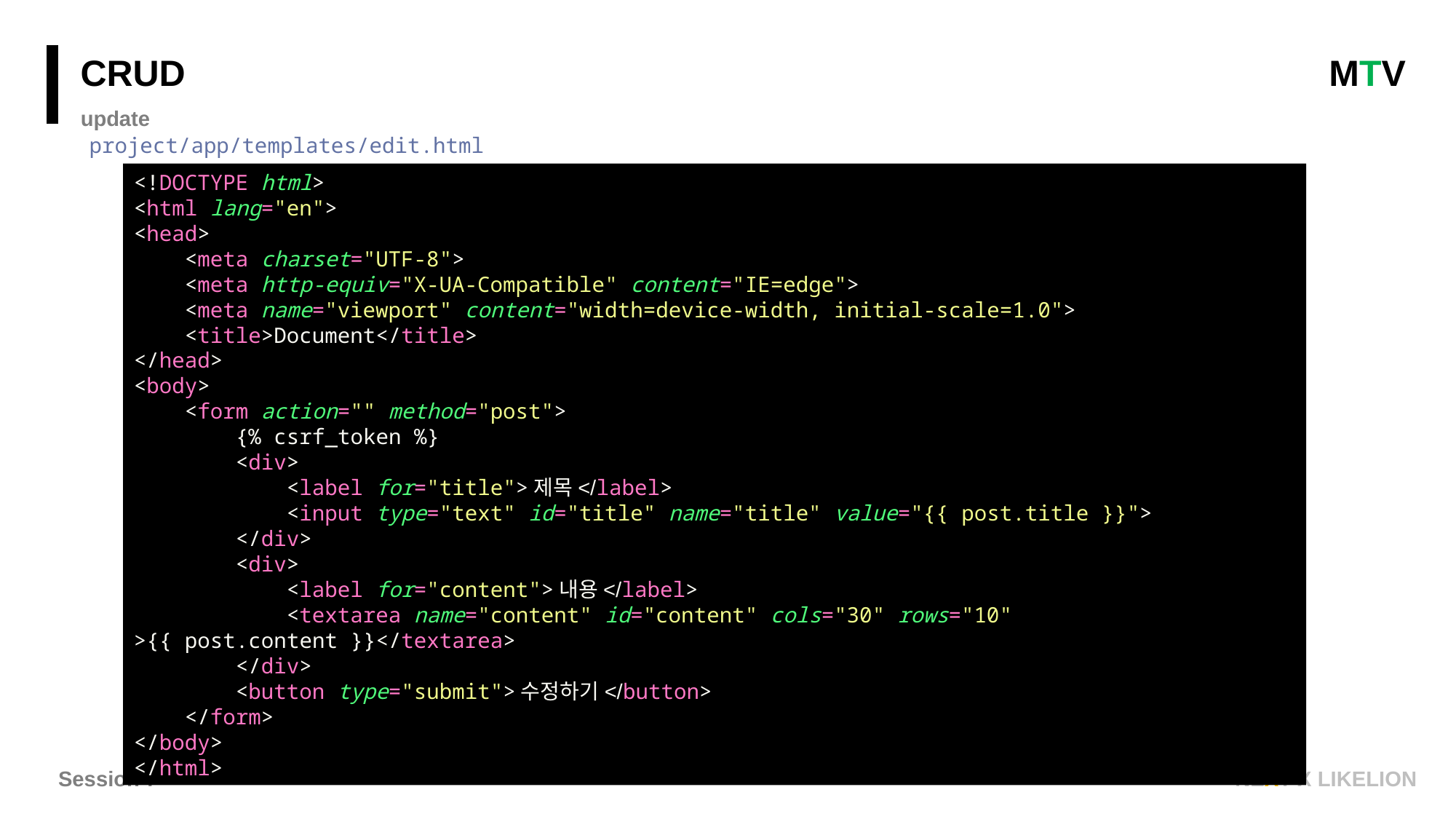

CRUD
MTV

update
project/app/templates/edit.html
<!DOCTYPE html>
<html lang="en">
<head>
    <meta charset="UTF-8">
    <meta http-equiv="X-UA-Compatible" content="IE=edge">
    <meta name="viewport" content="width=device-width, initial-scale=1.0">
    <title>Document</title>
</head>
<body>
    <form action="" method="post">
        {% csrf_token %}
        <div>
            <label for="title">제목</label>
            <input type="text" id="title" name="title" value="{{ post.title }}">
        </div>
        <div>
            <label for="content">내용</label>
            <textarea name="content" id="content" cols="30" rows="10" >{{ post.content }}</textarea>
        </div>
        <button type="submit">수정하기</button>
    </form>
</body>
</html>
Session 7
NEXT X LIKELION